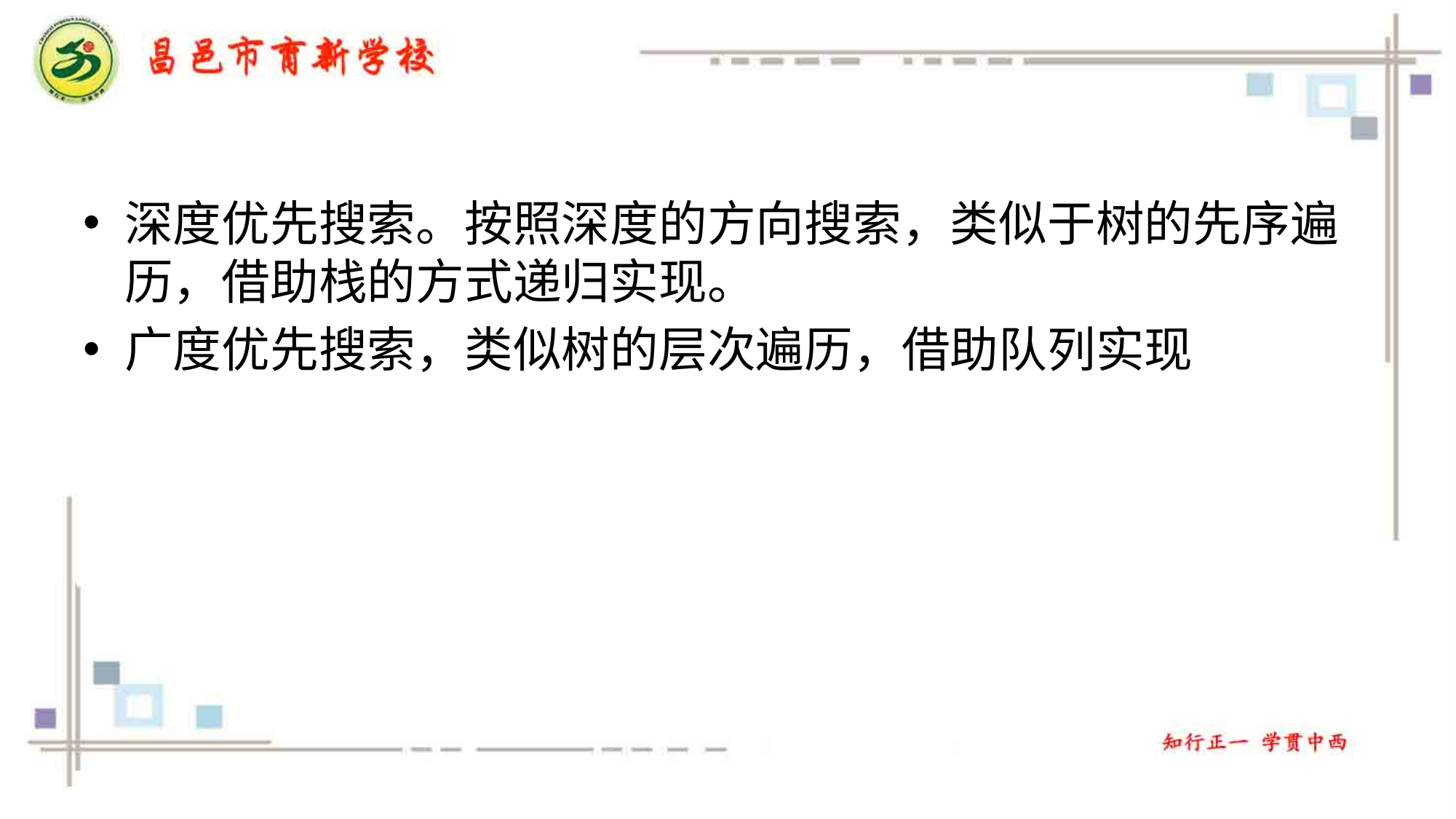

深度优先搜索。按照深度的方向搜索，类似于树的先序遍历，借助栈的方式递归实现。
广度优先搜索，类似树的层次遍历，借助队列实现